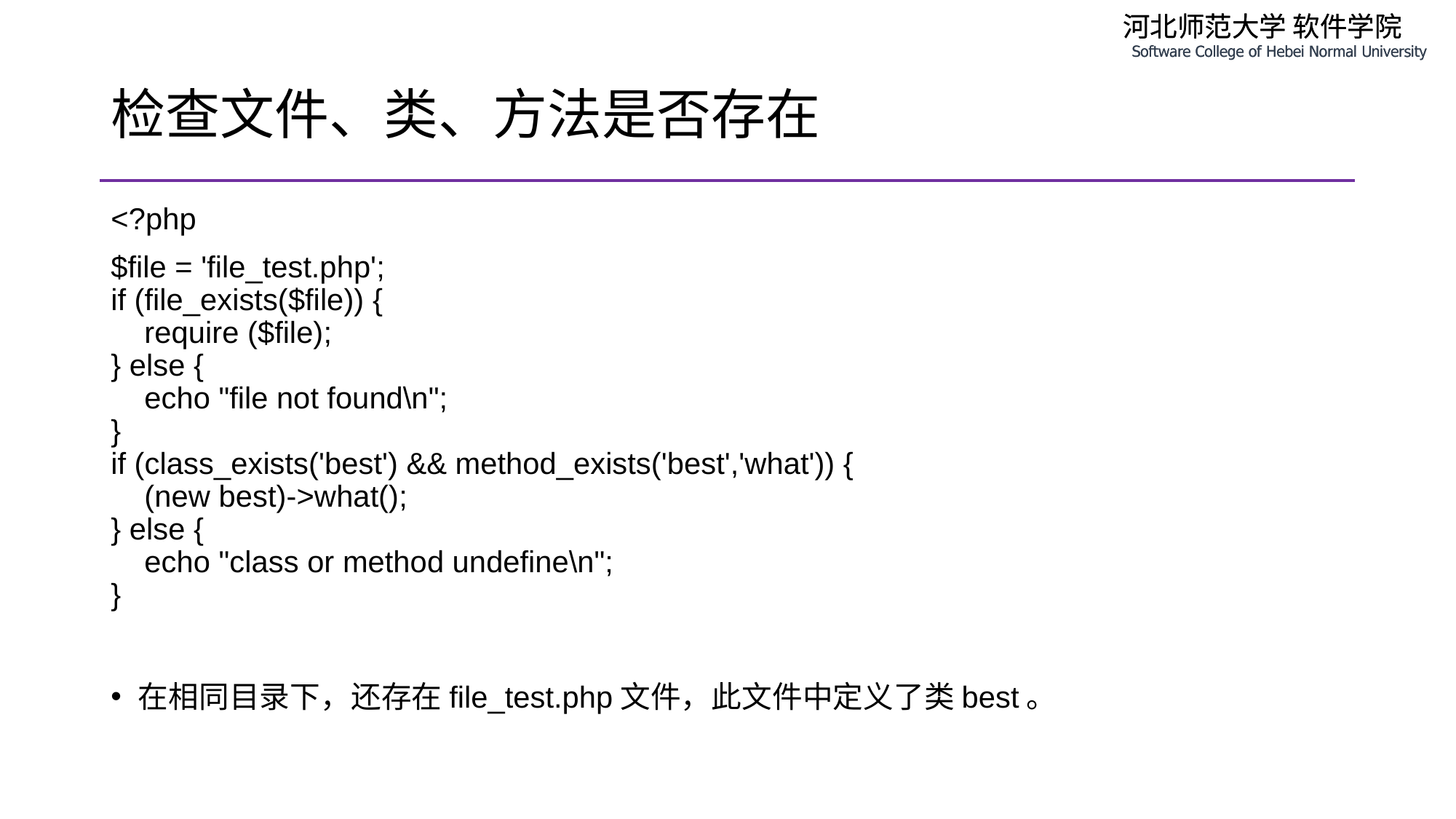

# 检查文件、类、方法是否存在
<?php
$file = 'file_test.php';
if (file_exists($file)) {
    require ($file);
} else {
    echo "file not found\n";
}
if (class_exists('best') && method_exists('best','what')) {
    (new best)->what();
} else {
    echo "class or method undefine\n";
}

在相同目录下，还存在file_test.php文件，此文件中定义了类best。